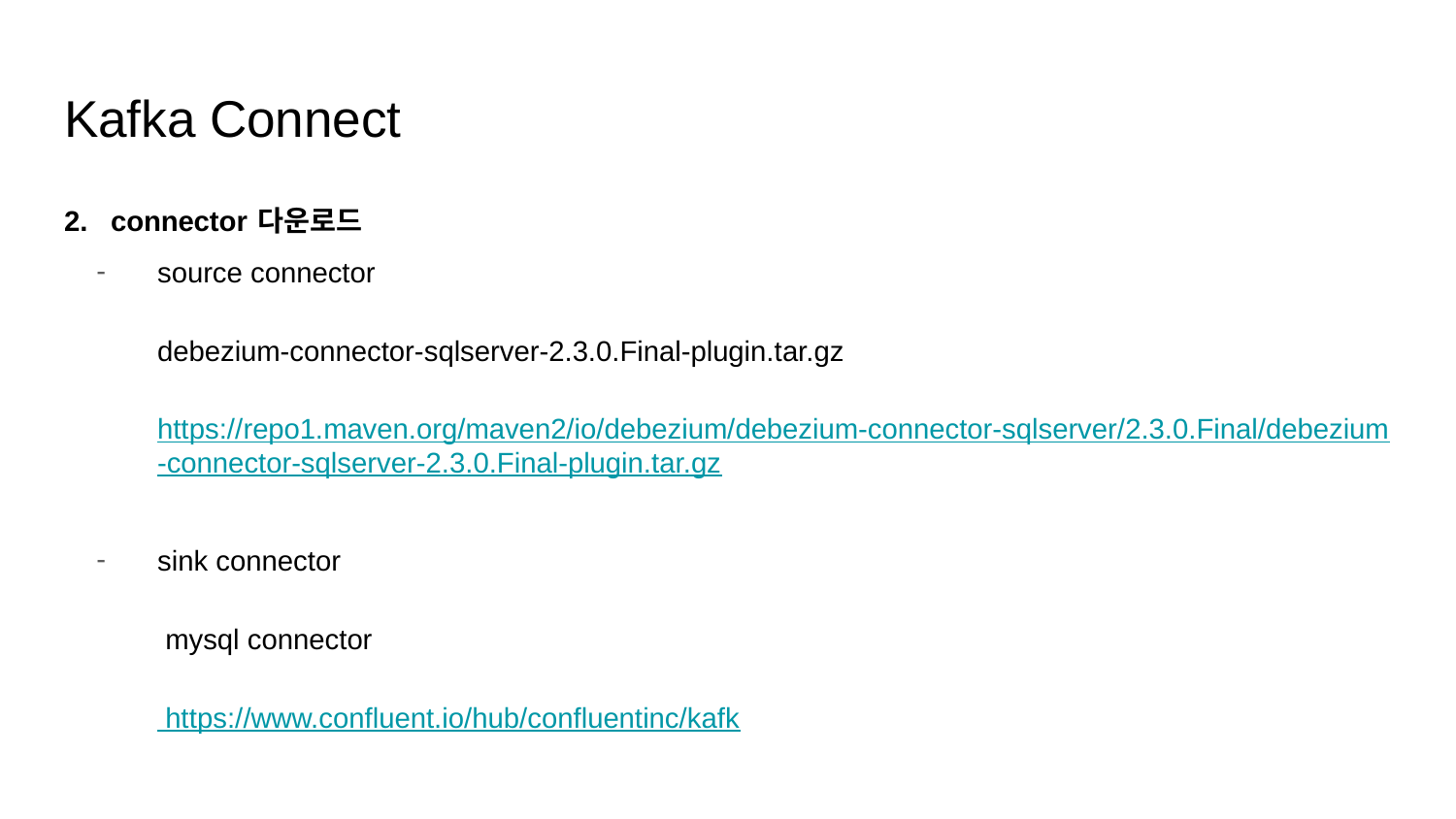

# Kafka Connect
2. 	connector 다운로드
source connector
debezium-connector-sqlserver-2.3.0.Final-plugin.tar.gz
https://repo1.maven.org/maven2/io/debezium/debezium-connector-sqlserver/2.3.0.Final/debezium-connector-sqlserver-2.3.0.Final-plugin.tar.gz

sink connector
 mysql connector
 https://www.confluent.io/hub/confluentinc/kafk